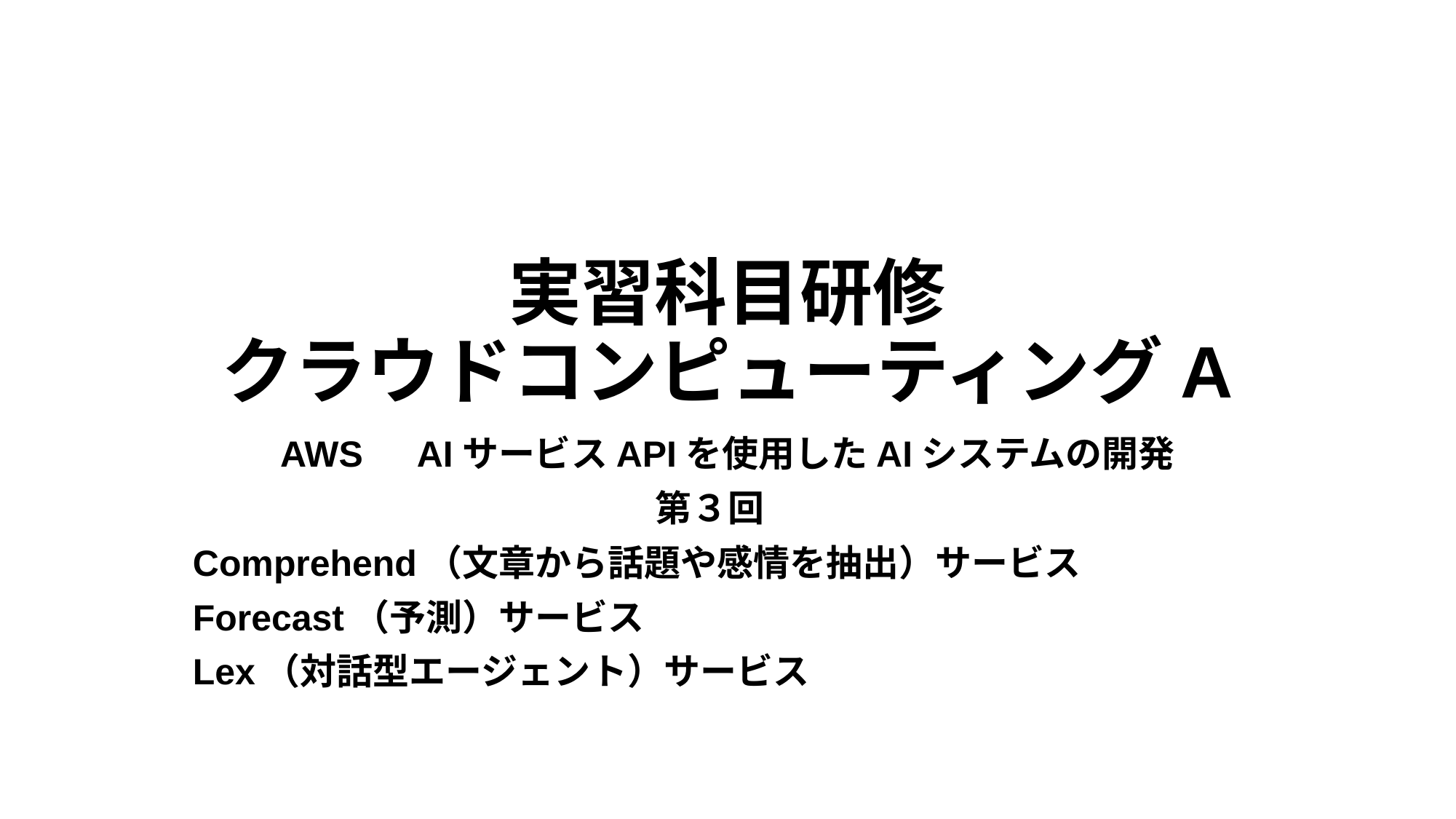

# 実習科目研修 クラウドコンピューティングA
AWS　AIサービスAPIを使用したAIシステムの開発
第３回
Comprehend（文章から話題や感情を抽出）サービス
Forecast（予測）サービス
Lex（対話型エージェント）サービス